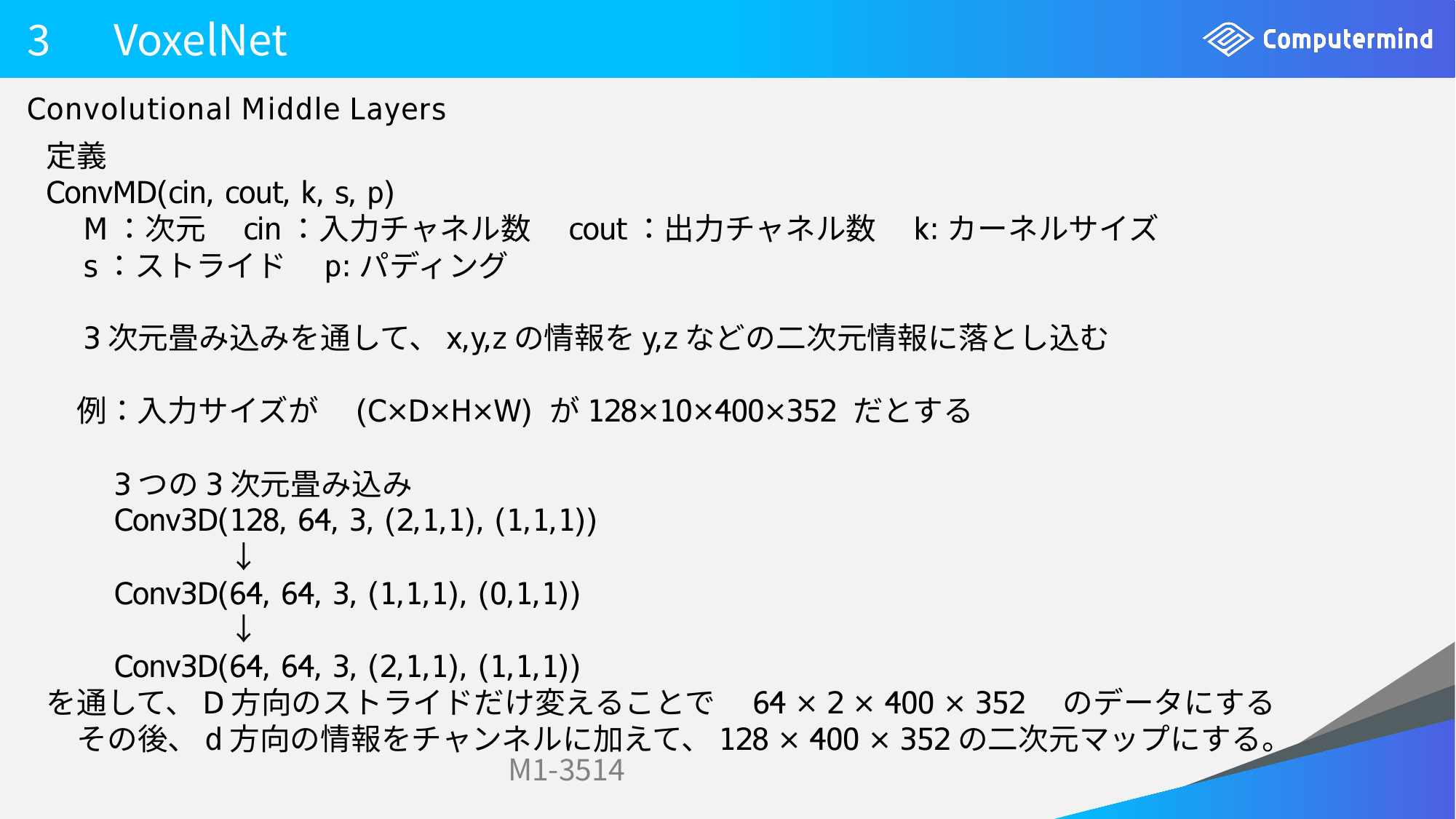

# 3　VoxelNet
Convolutional Middle Layers
定義
ConvMD(cin, cout, k, s, p)
　M：次元　cin：入力チャネル数　cout：出力チャネル数　k:カーネルサイズ
　s：ストライド　p:パディング

　3次元畳み込みを通して、x,y,zの情報をy,zなどの二次元情報に落とし込む

　例：入力サイズが　(C×D×H×W) が128×10×400×352 だとする

　　3つの3次元畳み込み
　　Conv3D(128, 64, 3, (2,1,1), (1,1,1))
　　　　　　↓
　　Conv3D(64, 64, 3, (1,1,1), (0,1,1))
　　　　　　↓
　　Conv3D(64, 64, 3, (2,1,1), (1,1,1))
を通して、D方向のストライドだけ変えることで　64 × 2 × 400 × 352　のデータにする
　その後、d方向の情報をチャンネルに加えて、128 × 400 × 352の二次元マップにする。

M1-3514